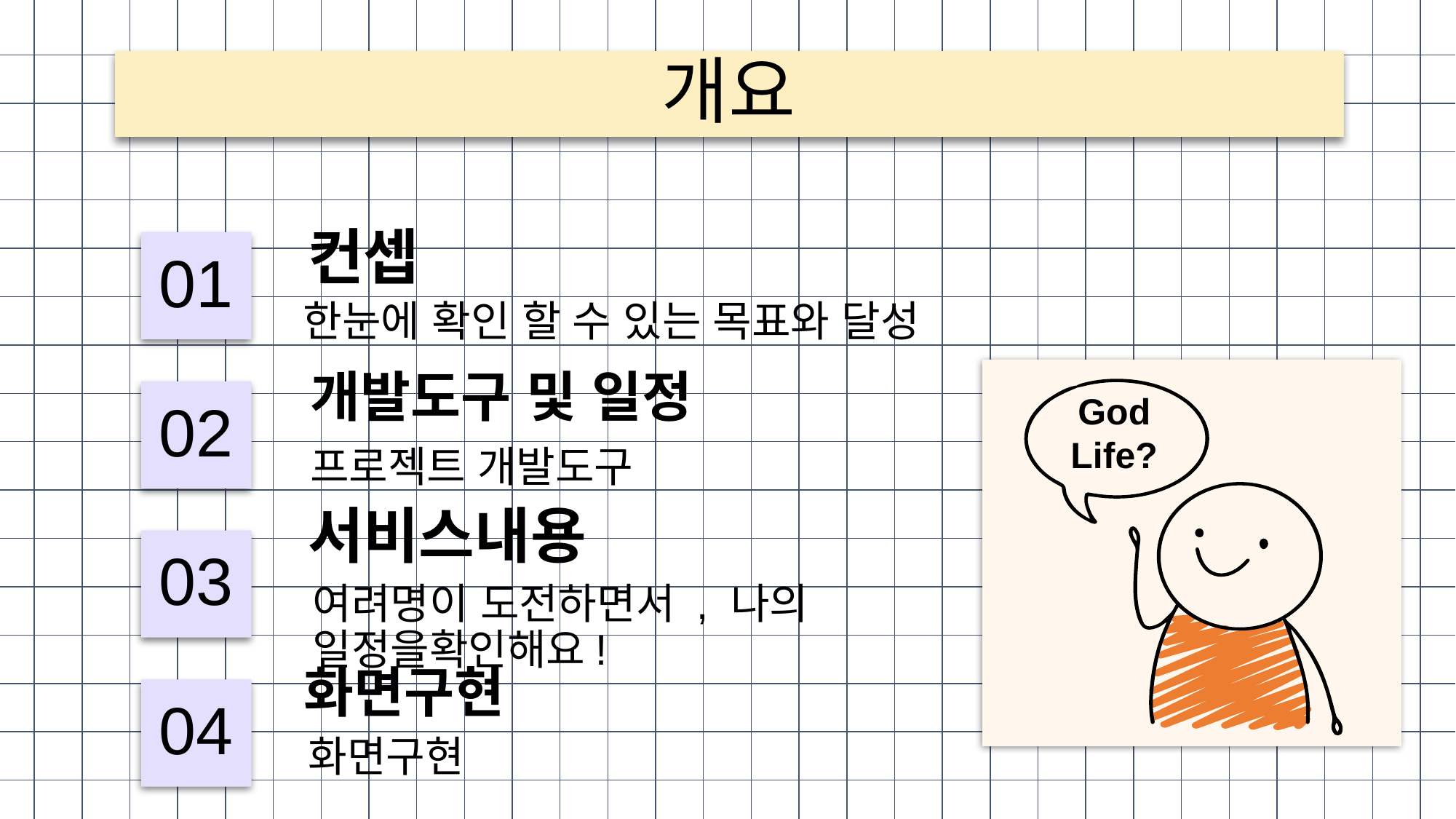

개요
컨셉
01
한눈에 확인 할 수 있는 목표와 달성

개발도구 및 일정

02
God Life?
프로젝트 개발도구
서비스내용
03
여려명이 도전하면서 , 나의 일정을확인해요!
화면구현
04
화면구현